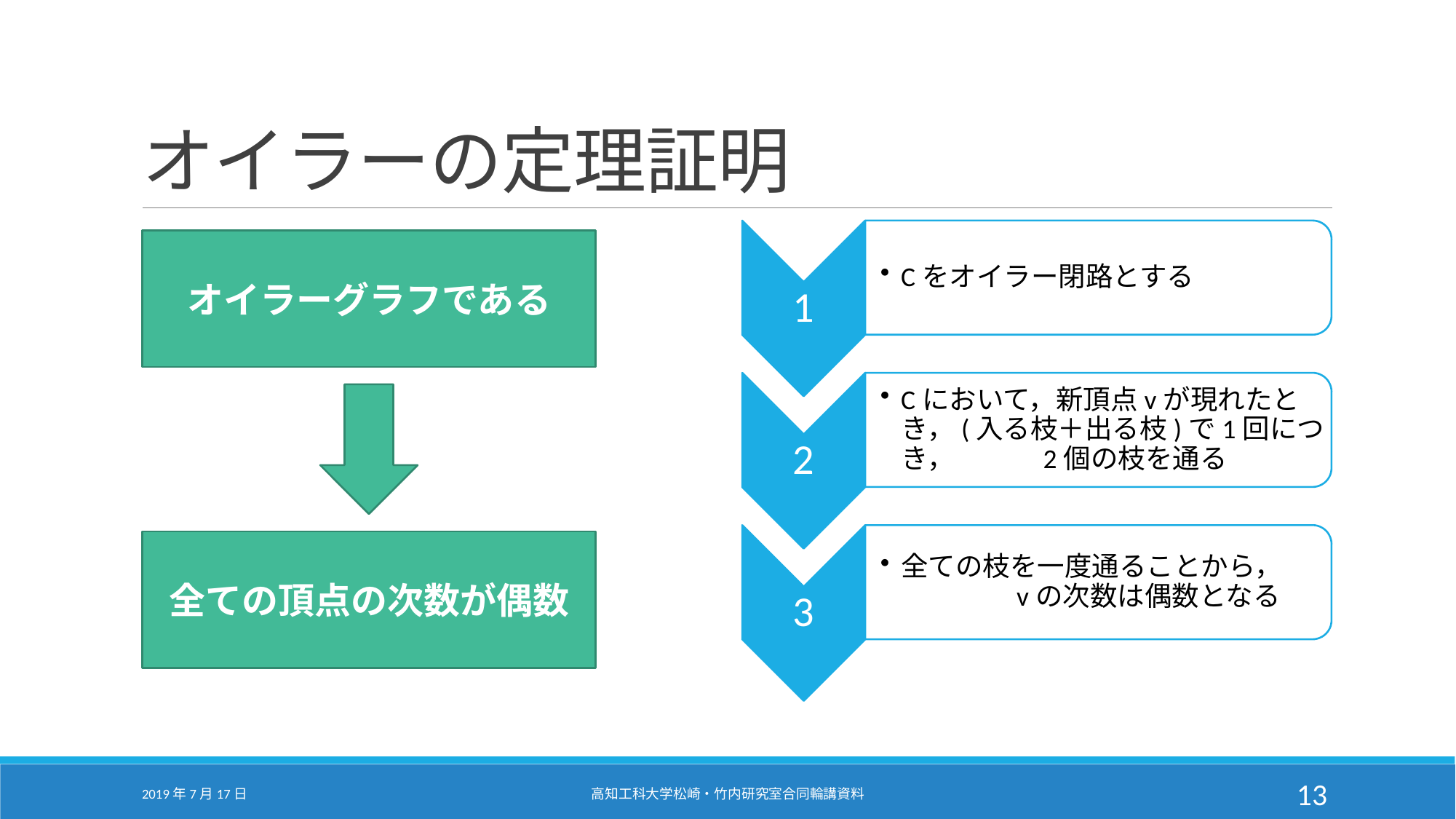

# オイラーの定理証明
1
Cをオイラー閉路とする
2
Cにおいて，新頂点vが現れたとき，(入る枝＋出る枝)で1回につき，　　　2個の枝を通る
3
全ての枝を一度通ることから，　　　　　vの次数は偶数となる
オイラーグラフである

全ての頂点の次数が偶数
2019年7月17日
高知工科大学松崎・竹内研究室合同輪講資料
13